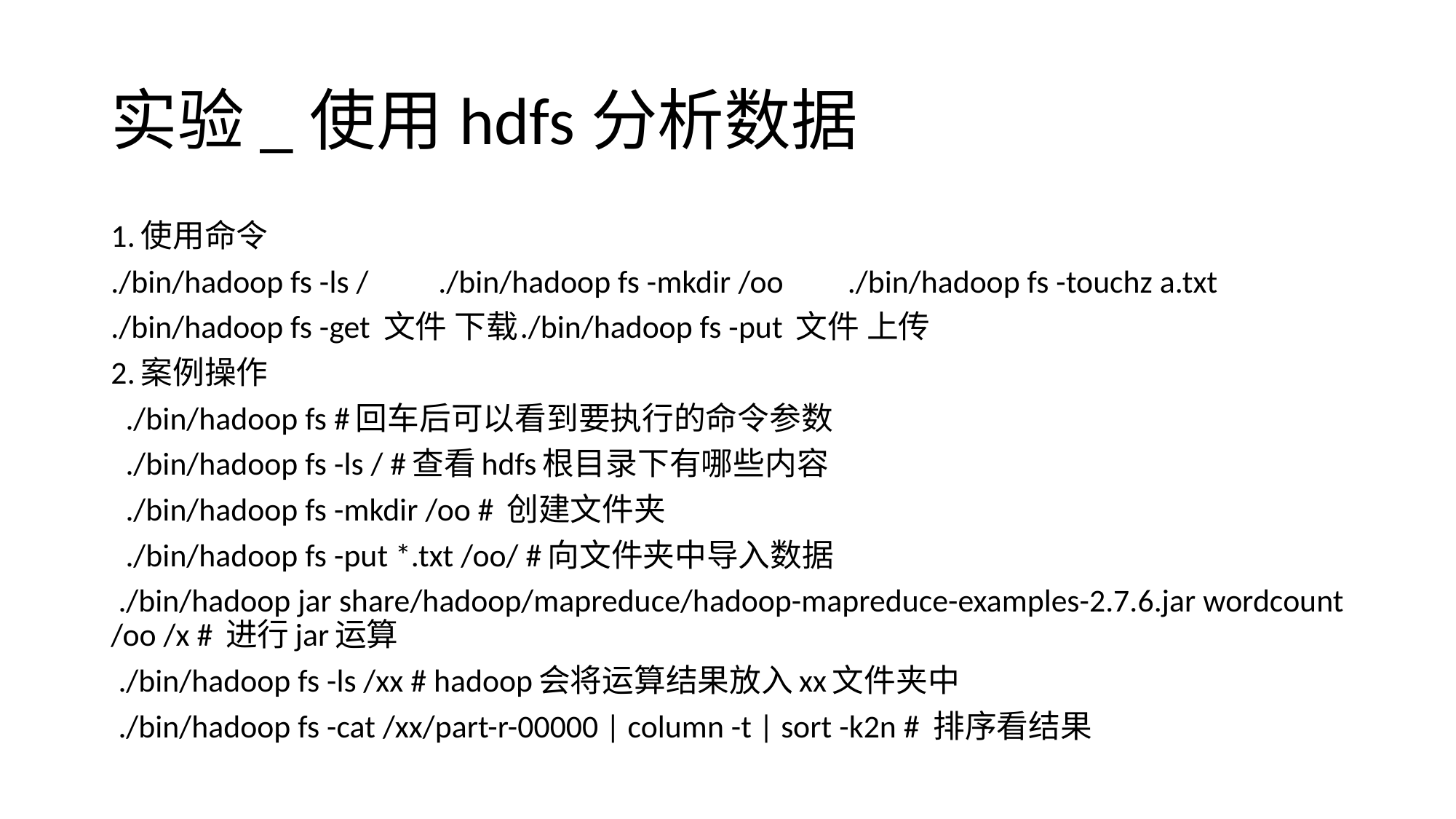

# 实验_使用hdfs分析数据
1.使用命令
./bin/hadoop fs -ls / 	./bin/hadoop fs -mkdir /oo	./bin/hadoop fs -touchz a.txt
./bin/hadoop fs -get 文件 下载	./bin/hadoop fs -put 文件 上传
2.案例操作
  ./bin/hadoop fs #回车后可以看到要执行的命令参数
  ./bin/hadoop fs -ls / #查看hdfs根目录下有哪些内容
  ./bin/hadoop fs -mkdir /oo # 创建文件夹
  ./bin/hadoop fs -put *.txt /oo/ #向文件夹中导入数据
 ./bin/hadoop jar share/hadoop/mapreduce/hadoop-mapreduce-examples-2.7.6.jar wordcount /oo /x # 进行jar运算
 ./bin/hadoop fs -ls /xx # hadoop会将运算结果放入xx文件夹中
 ./bin/hadoop fs -cat /xx/part-r-00000 | column -t | sort -k2n # 排序看结果